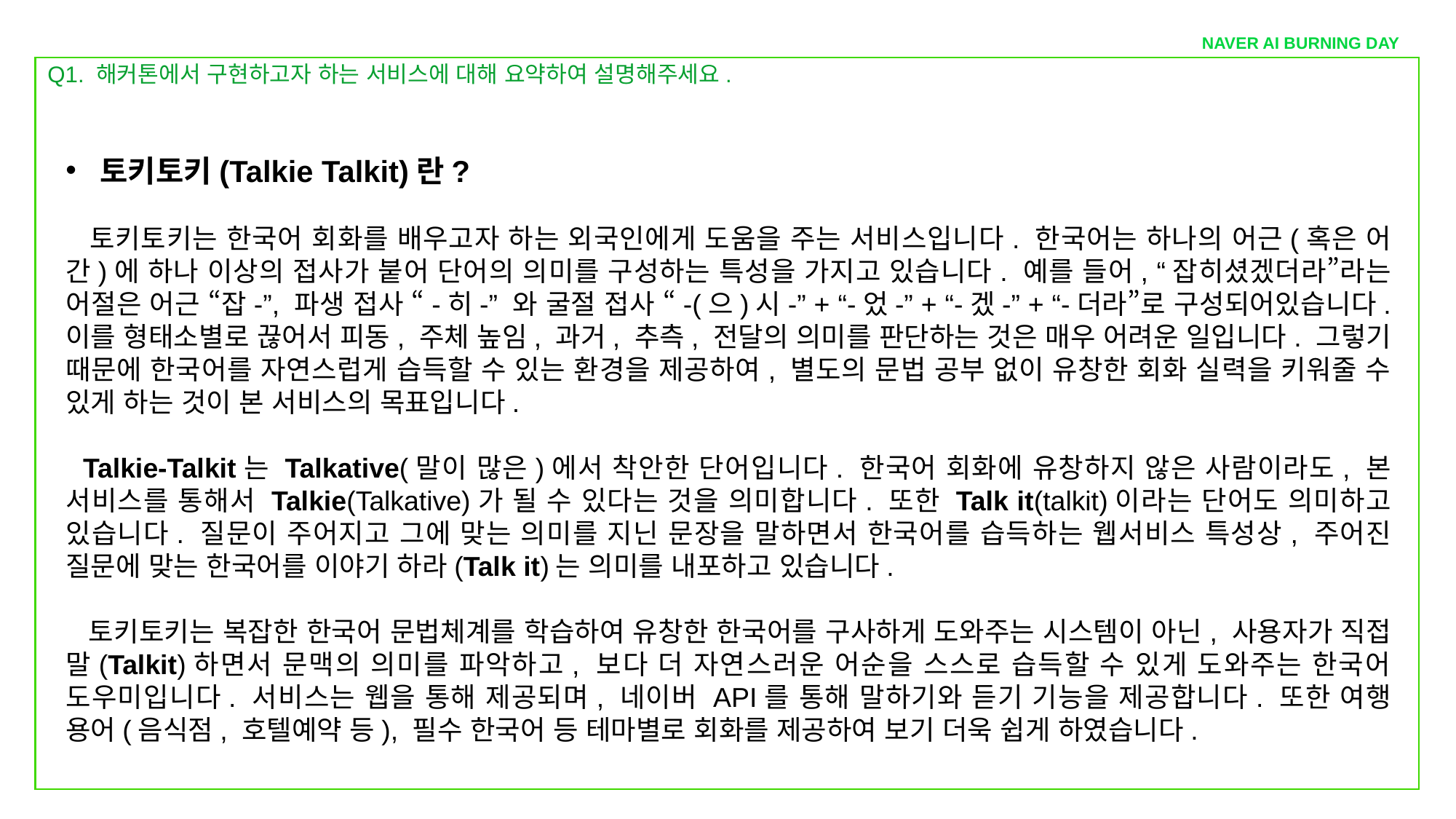

NAVER AI BURNING DAY

Q1. 해커톤에서 구현하고자 하는 서비스에 대해 요약하여 설명해주세요.
토키토키(Talkie Talkit)란?

  토키토키는 한국어 회화를 배우고자 하는 외국인에게 도움을 주는 서비스입니다. 한국어는 하나의 어근(혹은 어간)에 하나 이상의 접사가 붙어 단어의 의미를 구성하는 특성을 가지고 있습니다. 예를 들어, “잡히셨겠더라”라는 어절은 어근 “잡-”, 파생 접사 “-히-” 와 굴절 접사 “-(으)시-” + “-었-” + “-겠-” + “-더라”로 구성되어있습니다. 이를 형태소별로 끊어서 피동, 주체 높임, 과거, 추측, 전달의 의미를 판단하는 것은 매우 어려운 일입니다. 그렇기 때문에 한국어를 자연스럽게 습득할 수 있는 환경을 제공하여, 별도의 문법 공부 없이 유창한 회화 실력을 키워줄 수 있게 하는 것이 본 서비스의 목표입니다.

  Talkie-Talkit는 Talkative(말이 많은)에서 착안한 단어입니다. 한국어 회화에 유창하지 않은 사람이라도, 본 서비스를 통해서 Talkie(Talkative)가 될 수 있다는 것을 의미합니다. 또한 Talk it(talkit)이라는 단어도 의미하고 있습니다. 질문이 주어지고 그에 맞는 의미를 지닌 문장을 말하면서 한국어를 습득하는 웹서비스 특성상, 주어진 질문에 맞는 한국어를 이야기 하라(Talk it)는 의미를 내포하고 있습니다.

  토키토키는 복잡한 한국어 문법체계를 학습하여 유창한 한국어를 구사하게 도와주는 시스템이 아닌, 사용자가 직접 말(Talkit)하면서 문맥의 의미를 파악하고, 보다 더 자연스러운 어순을 스스로 습득할 수 있게 도와주는 한국어 도우미입니다. 서비스는 웹을 통해 제공되며, 네이버 API를 통해 말하기와 듣기 기능을 제공합니다. 또한 여행 용어(음식점, 호텔예약 등), 필수 한국어 등 테마별로 회화를 제공하여 보기 더욱 쉽게 하였습니다.